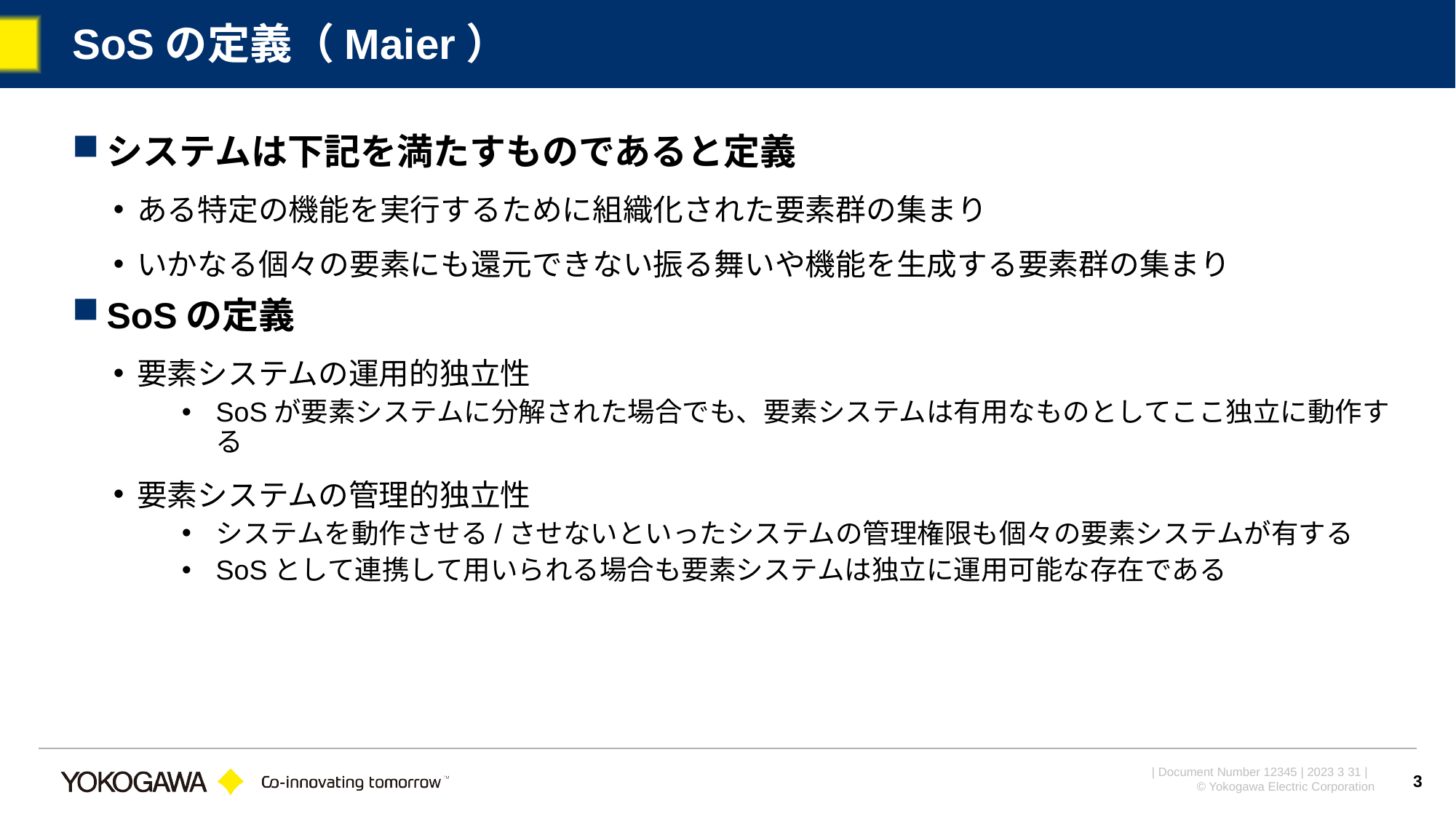

# SoSの定義（Maier）
システムは下記を満たすものであると定義
ある特定の機能を実行するために組織化された要素群の集まり
いかなる個々の要素にも還元できない振る舞いや機能を生成する要素群の集まり
SoSの定義
要素システムの運用的独立性
SoSが要素システムに分解された場合でも、要素システムは有用なものとしてここ独立に動作する
要素システムの管理的独立性
システムを動作させる/させないといったシステムの管理権限も個々の要素システムが有する
SoSとして連携して用いられる場合も要素システムは独立に運用可能な存在である
3